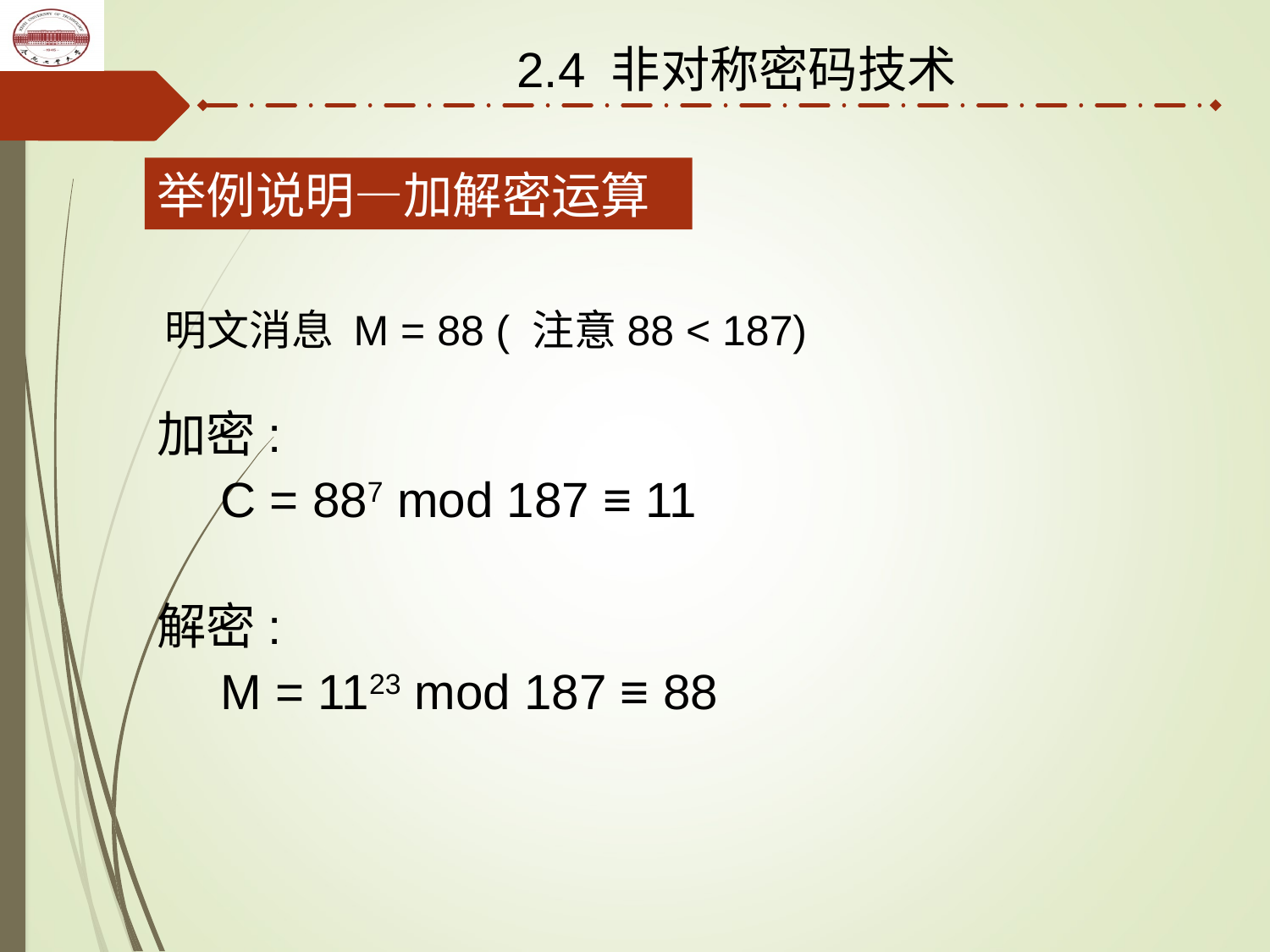

2.4 非对称密码技术
举例说明—加解密运算
明文消息 M = 88 ( 注意88 < 187)
加密:
C = 887 mod 187 ≡ 11

解密:
M = 1123 mod 187 ≡ 88